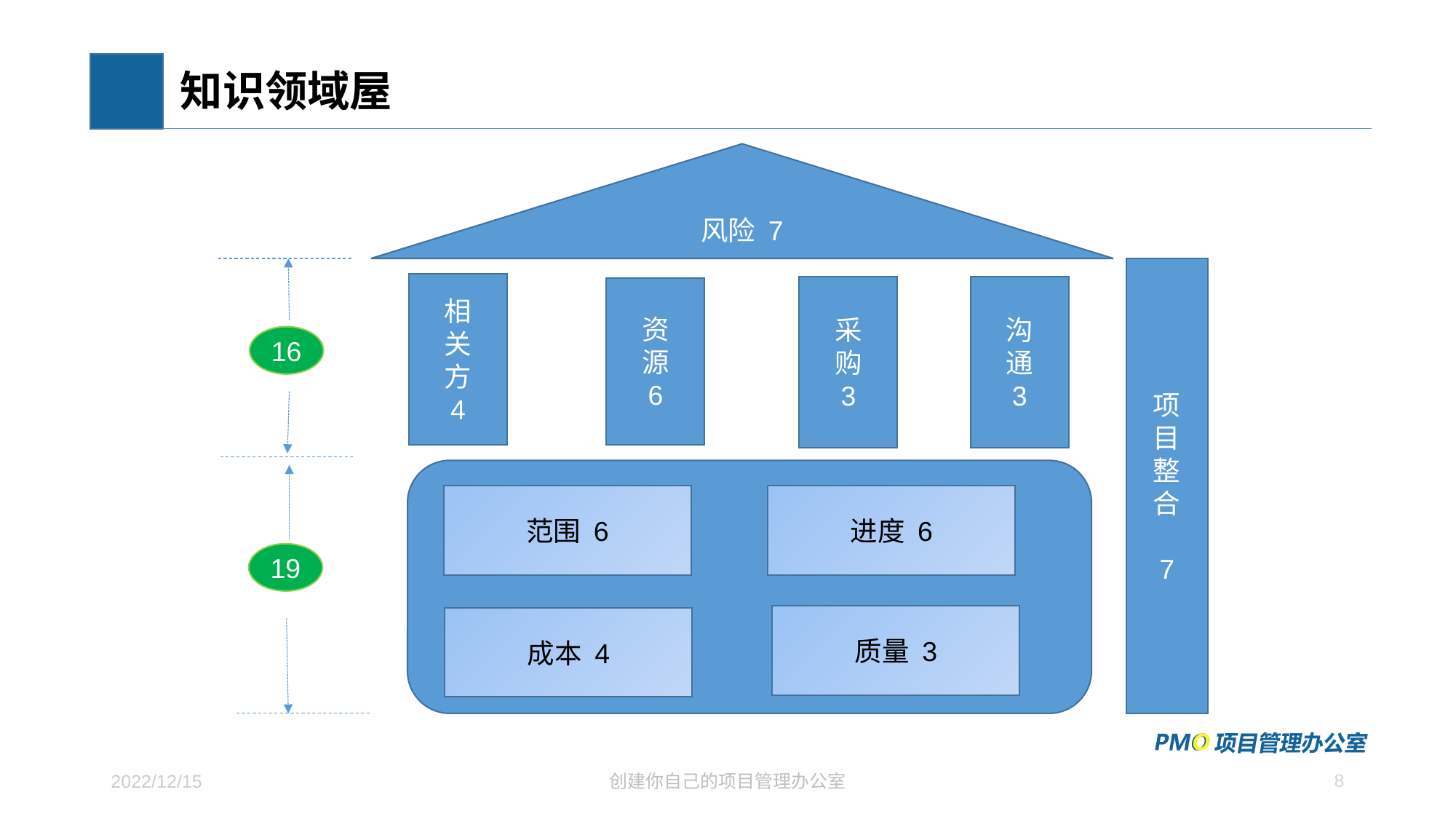

# 知识领域屋
风险 7
项
目
整
合

7
相
关
方
4
采
购
3
沟
通
3
资
源
6
16

范围 6
进度 6
19
质量 3
成本 4
8
2022/12/15
创建你自己的项目管理办公室